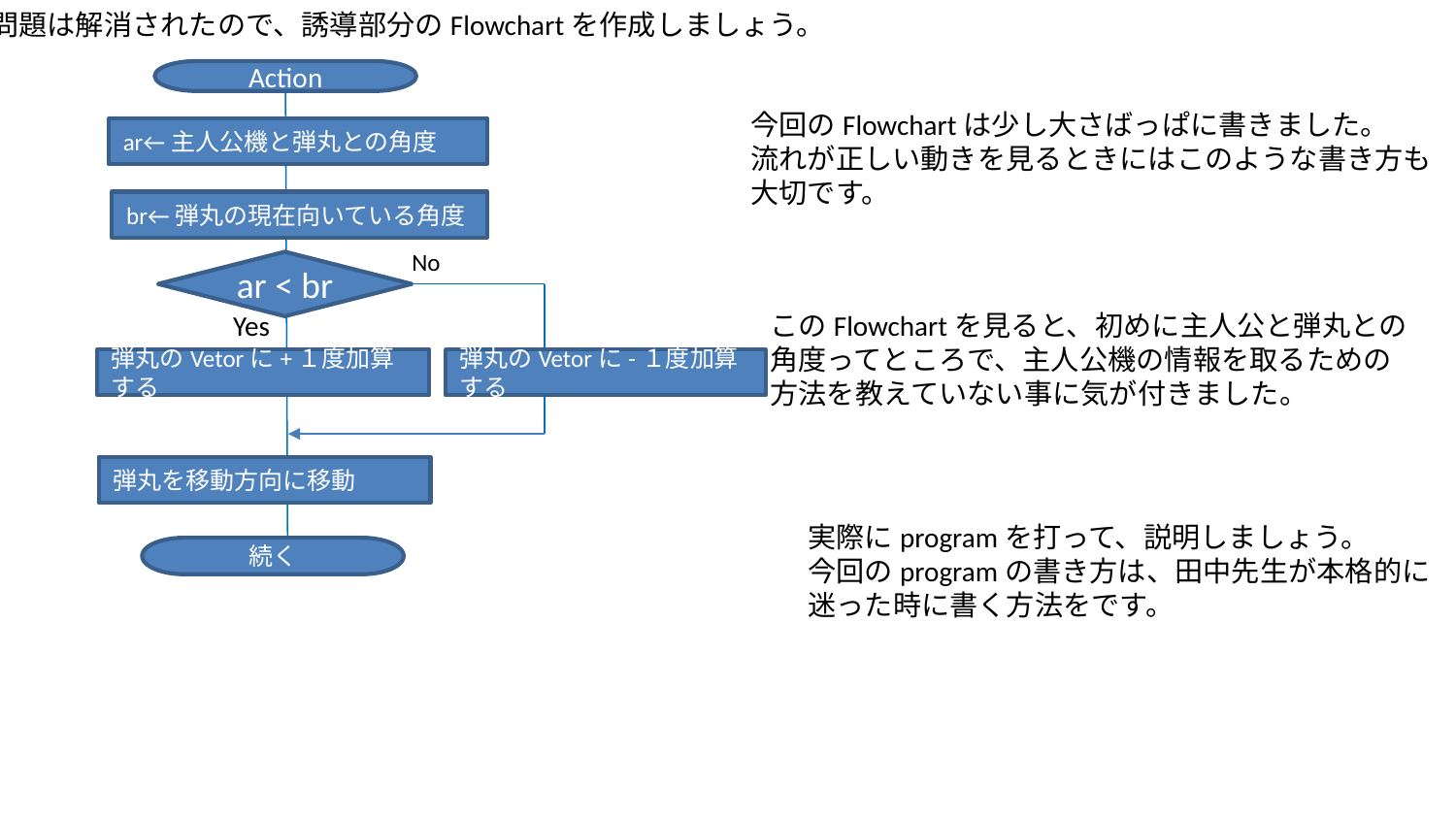

・問題は解消されたので、誘導部分のFlowchartを作成しましょう。
Action
今回のFlowchartは少し大さばっぱに書きました。
流れが正しい動きを見るときにはこのような書き方も
大切です。
ar←主人公機と弾丸との角度
br←弾丸の現在向いている角度
No
ar < br
Yes
このFlowchartを見ると、初めに主人公と弾丸との
角度ってところで、主人公機の情報を取るための
方法を教えていない事に気が付きました。
弾丸のVetorに+１度加算する
弾丸のVetorに-１度加算する
弾丸を移動方向に移動
実際にprogramを打って、説明しましょう。
今回のprogramの書き方は、田中先生が本格的に
迷った時に書く方法をです。
続く